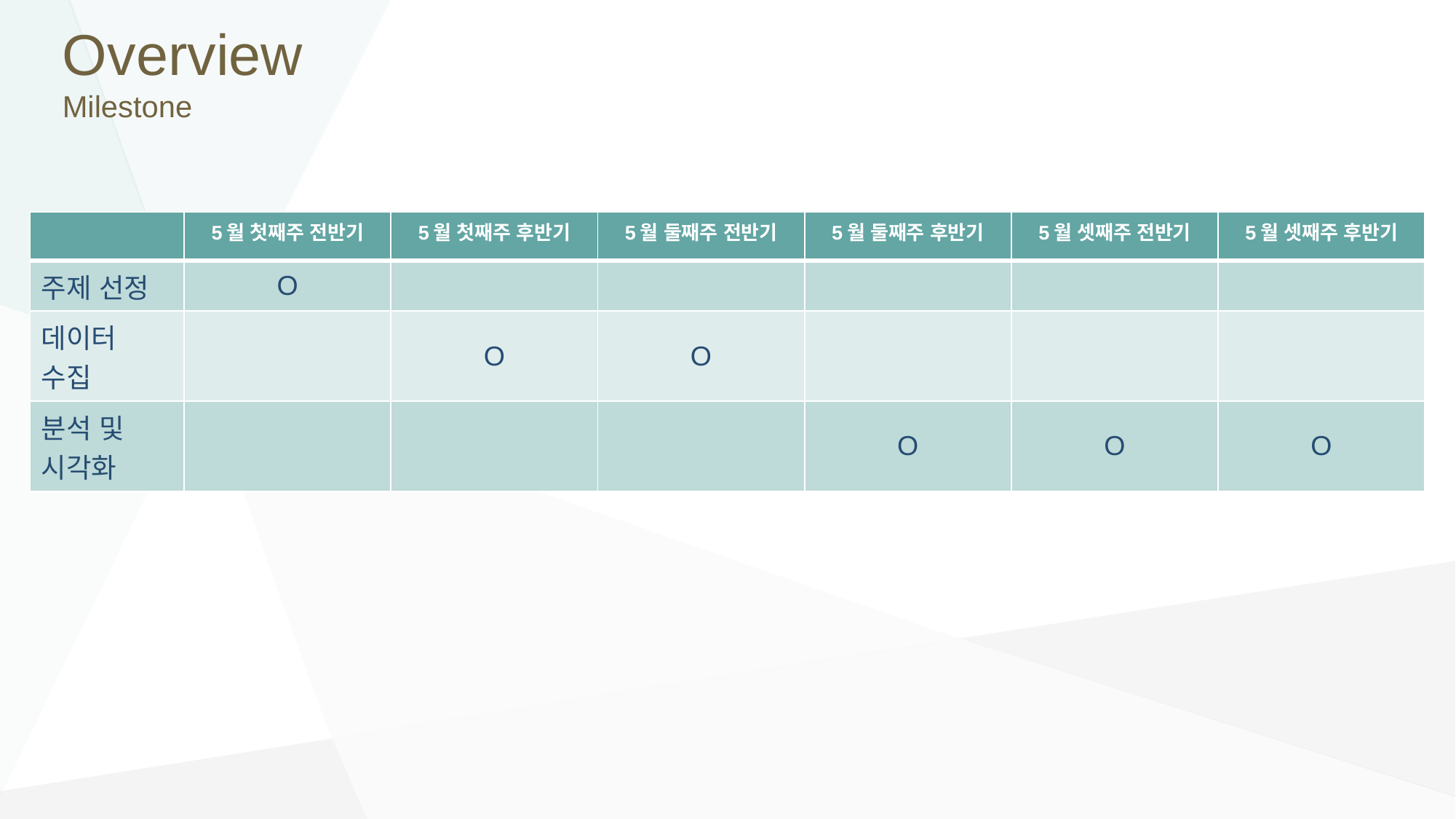

# Overview
Milestone
|  | 5월 첫째주 전반기 | 5월 첫째주 후반기 | 5월 둘째주 전반기 | 5월 둘째주 후반기 | 5월 셋째주 전반기 | 5월 셋째주 후반기 |
| --- | --- | --- | --- | --- | --- | --- |
| 주제 선정 | O |  |  |  |  |  |
| 데이터 수집 |  | O | O |  |  |  |
| 분석 및 시각화 |  |  |  | O | O | O |